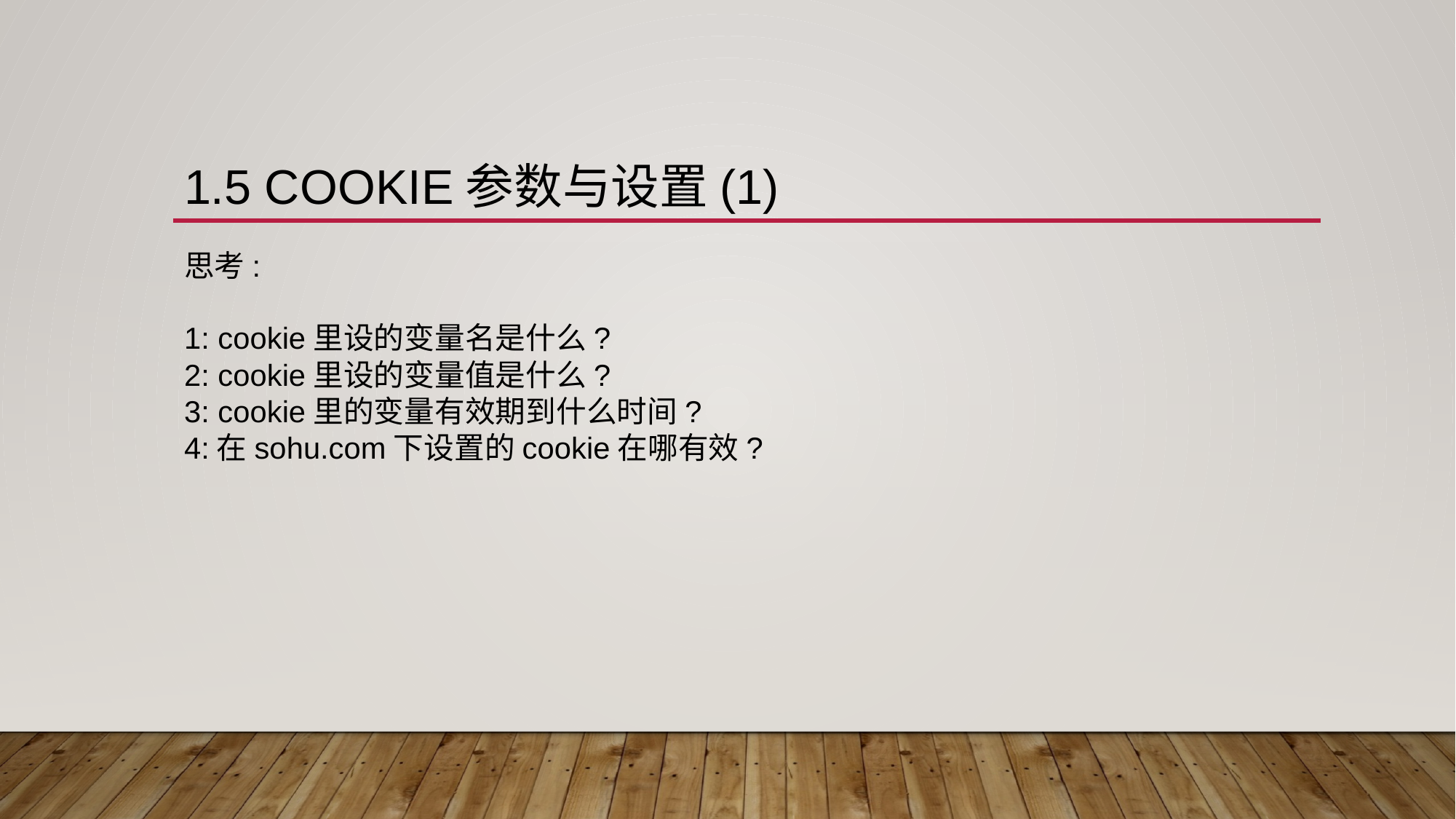

# 1.5 cookie参数与设置(1)
思考:

1: cookie里设的变量名是什么?
2: cookie里设的变量值是什么?
3: cookie里的变量有效期到什么时间?
4:在sohu.com下设置的cookie在哪有效?